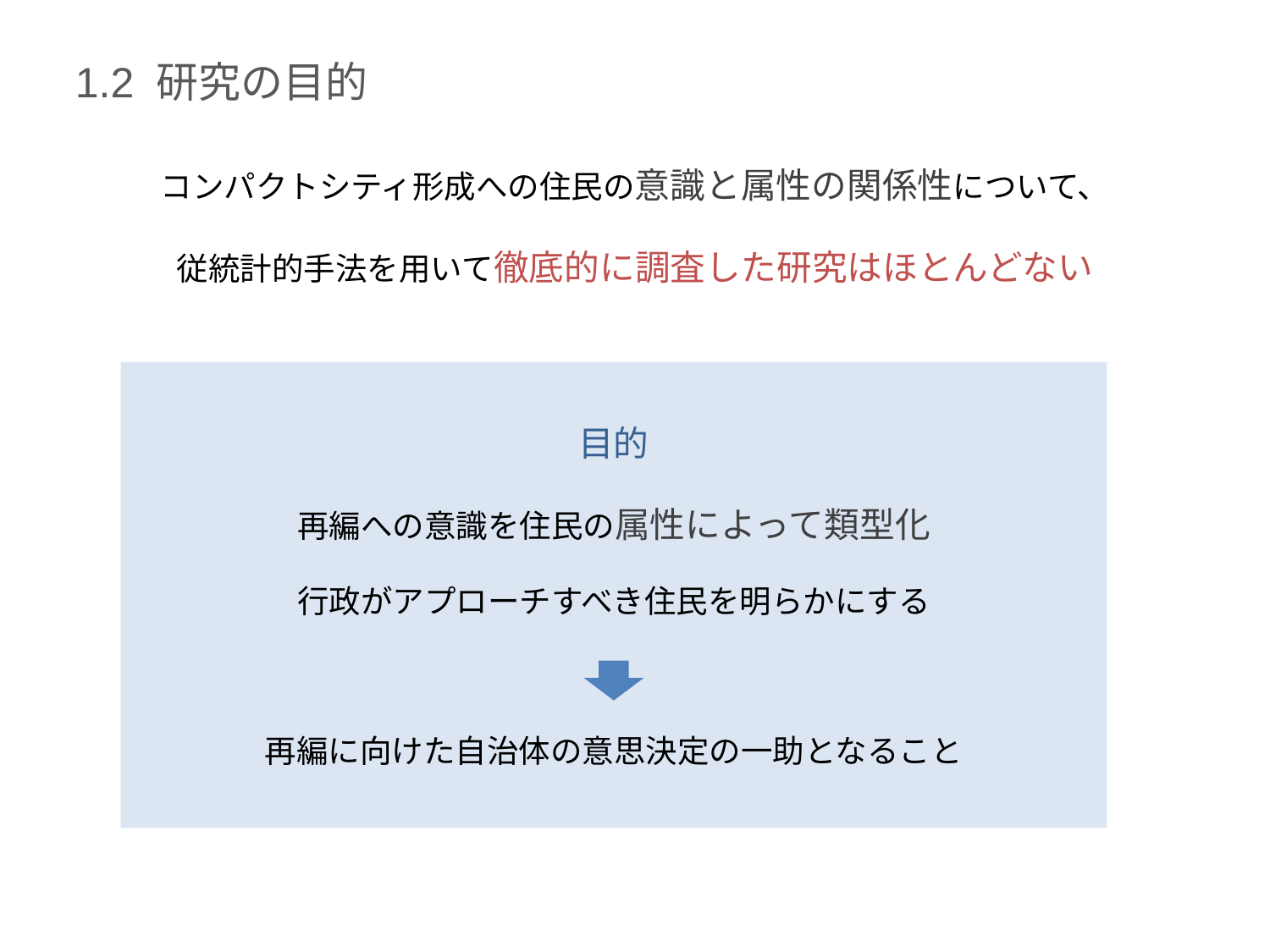

# 1.2 研究の目的
コンパクトシティ形成への住民の意識と属性の関係性について、
従統計的手法を用いて徹底的に調査した研究はほとんどない
目的
再編への意識を住民の属性によって類型化
行政がアプローチすべき住民を明らかにする

再編に向けた自治体の意思決定の一助となること